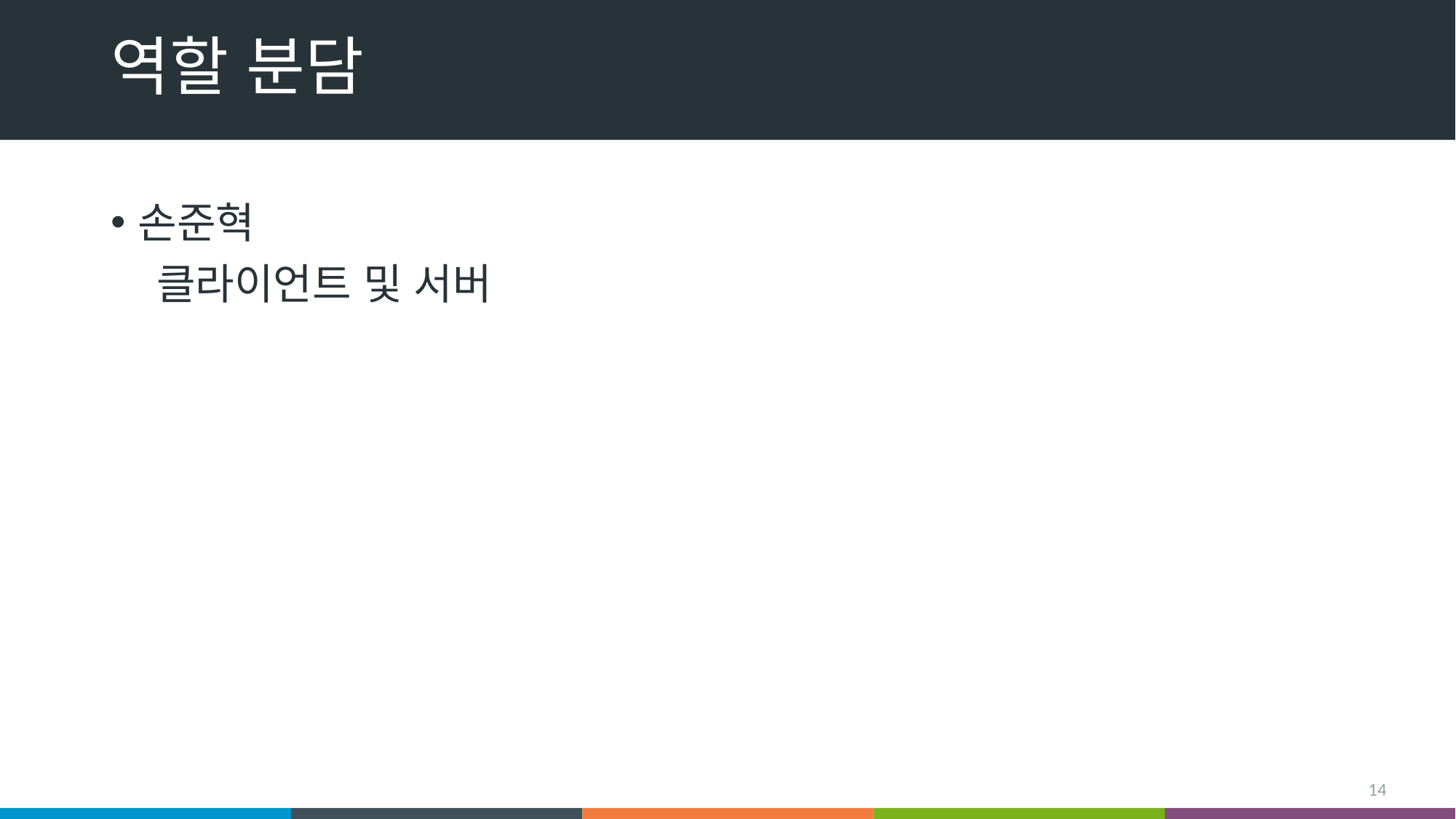

# 역할 분담
손준혁
   클라이언트 및 서버
14